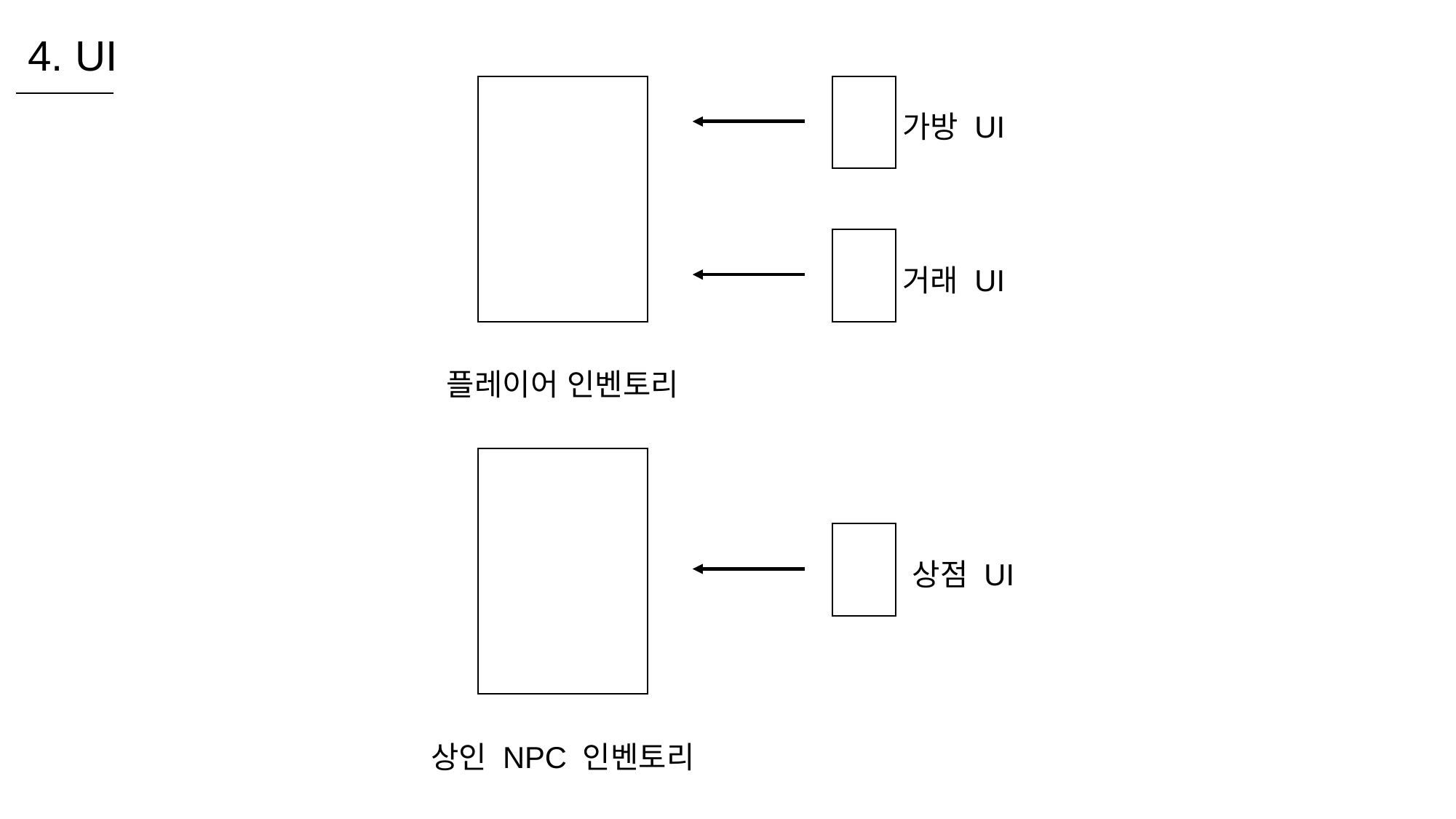

4. UI

가방 UI

거래 UI
플레이어 인벤토리

상점 UI
상인 NPC 인벤토리